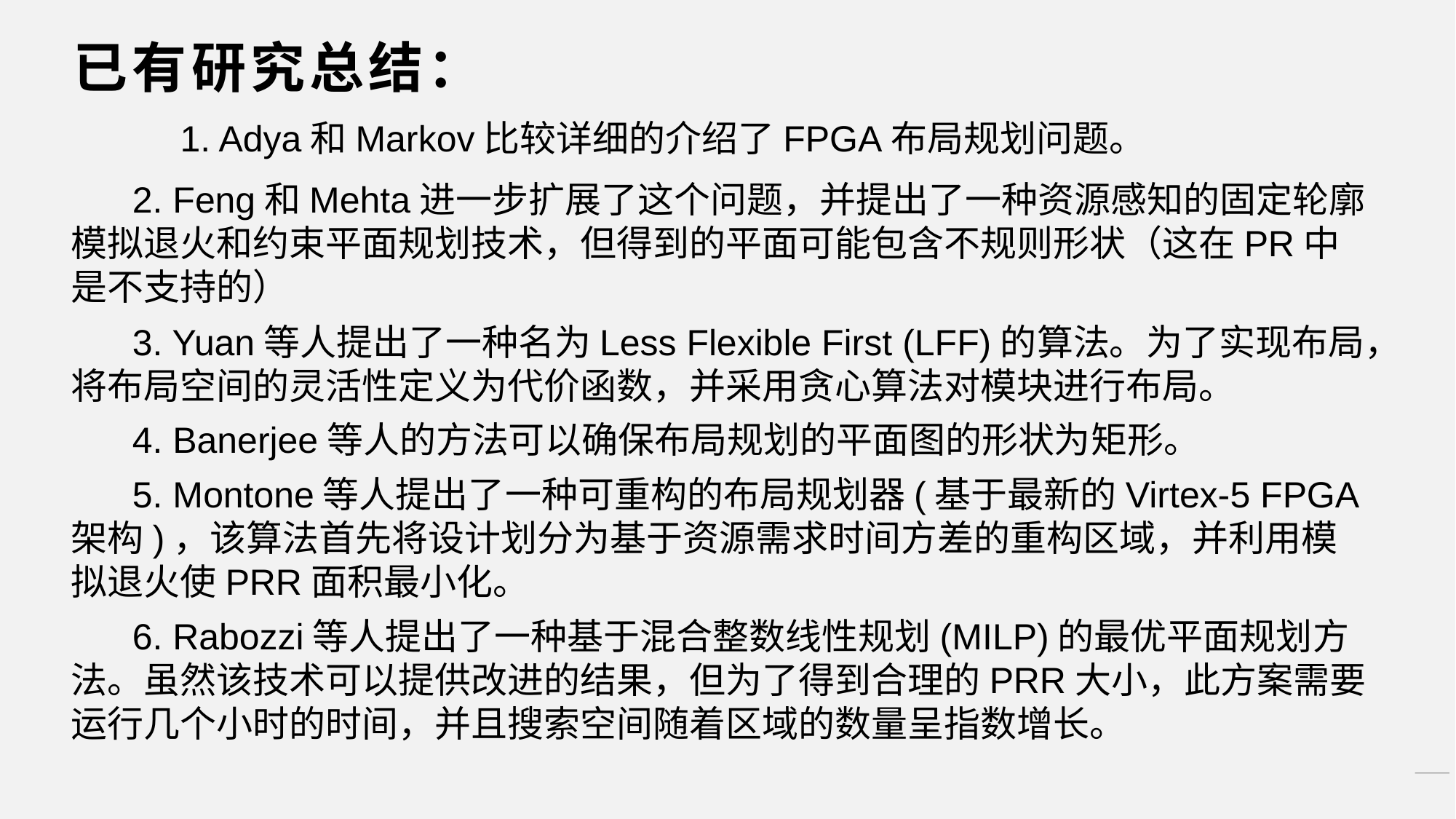

已有研究总结：
	1. Adya和Markov比较详细的介绍了FPGA布局规划问题。
      2. Feng和Mehta进一步扩展了这个问题，并提出了一种资源感知的固定轮廓模拟退火和约束平面规划技术，但得到的平面可能包含不规则形状（这在PR中是不支持的）
      3. Yuan等人提出了一种名为Less Flexible First (LFF)的算法。为了实现布局，将布局空间的灵活性定义为代价函数，并采用贪心算法对模块进行布局。
      4. Banerjee等人的方法可以确保布局规划的平面图的形状为矩形。
      5. Montone等人提出了一种可重构的布局规划器(基于最新的Virtex-5 FPGA架构)，该算法首先将设计划分为基于资源需求时间方差的重构区域，并利用模拟退火使PRR面积最小化。
      6. Rabozzi等人提出了一种基于混合整数线性规划(MILP)的最优平面规划方法。虽然该技术可以提供改进的结果，但为了得到合理的PRR大小，此方案需要运行几个小时的时间，并且搜索空间随着区域的数量呈指数增长。